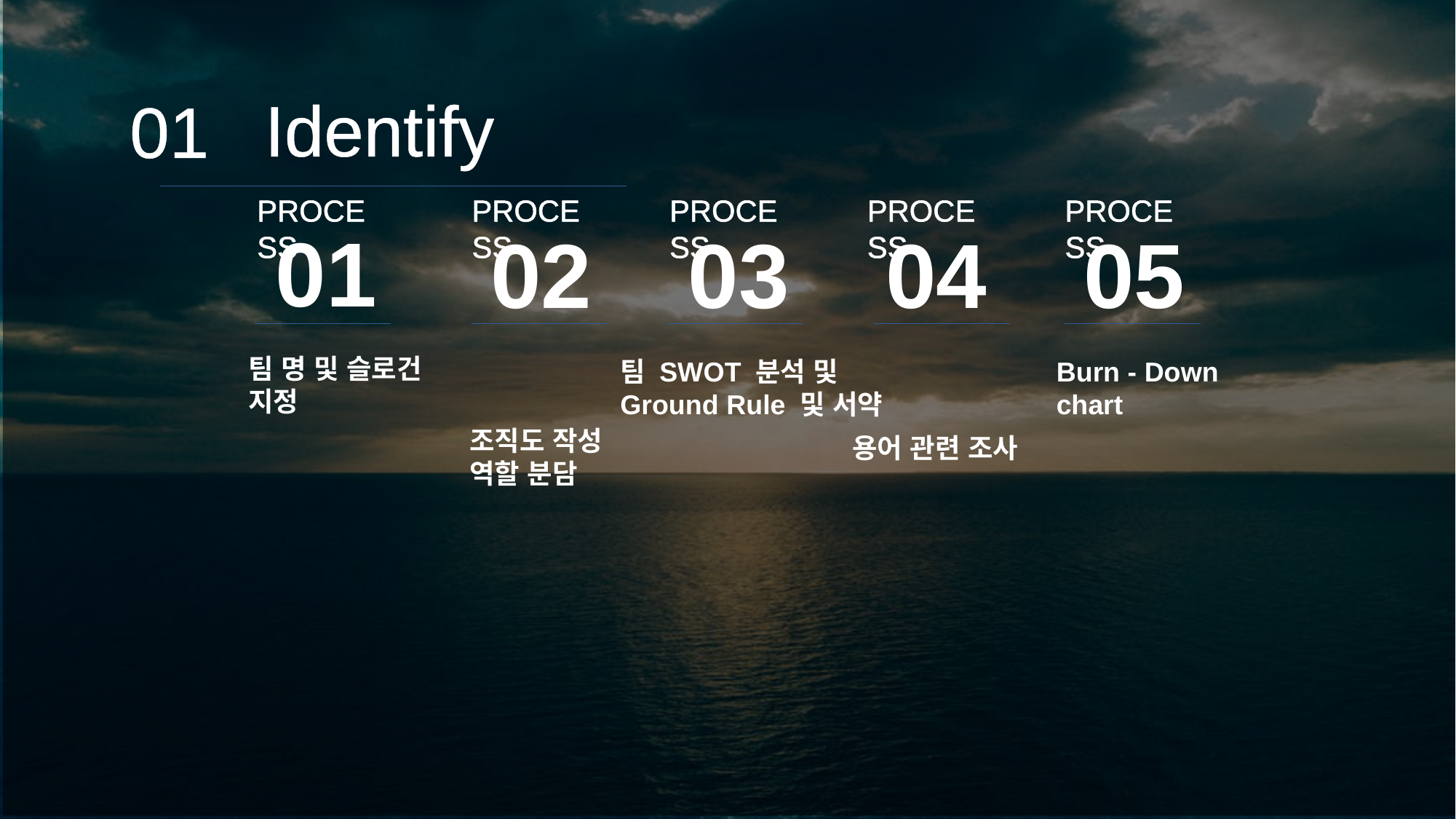

Identify
01
PROCESS
PROCESS
PROCESS
PROCESS
PROCESS
01
02
03
04
05
팀 명 및 슬로건
지정
팀 SWOT 분석 및
Ground Rule 및 서약
Burn - Down chart
조직도 작성
역할 분담
용어 관련 조사